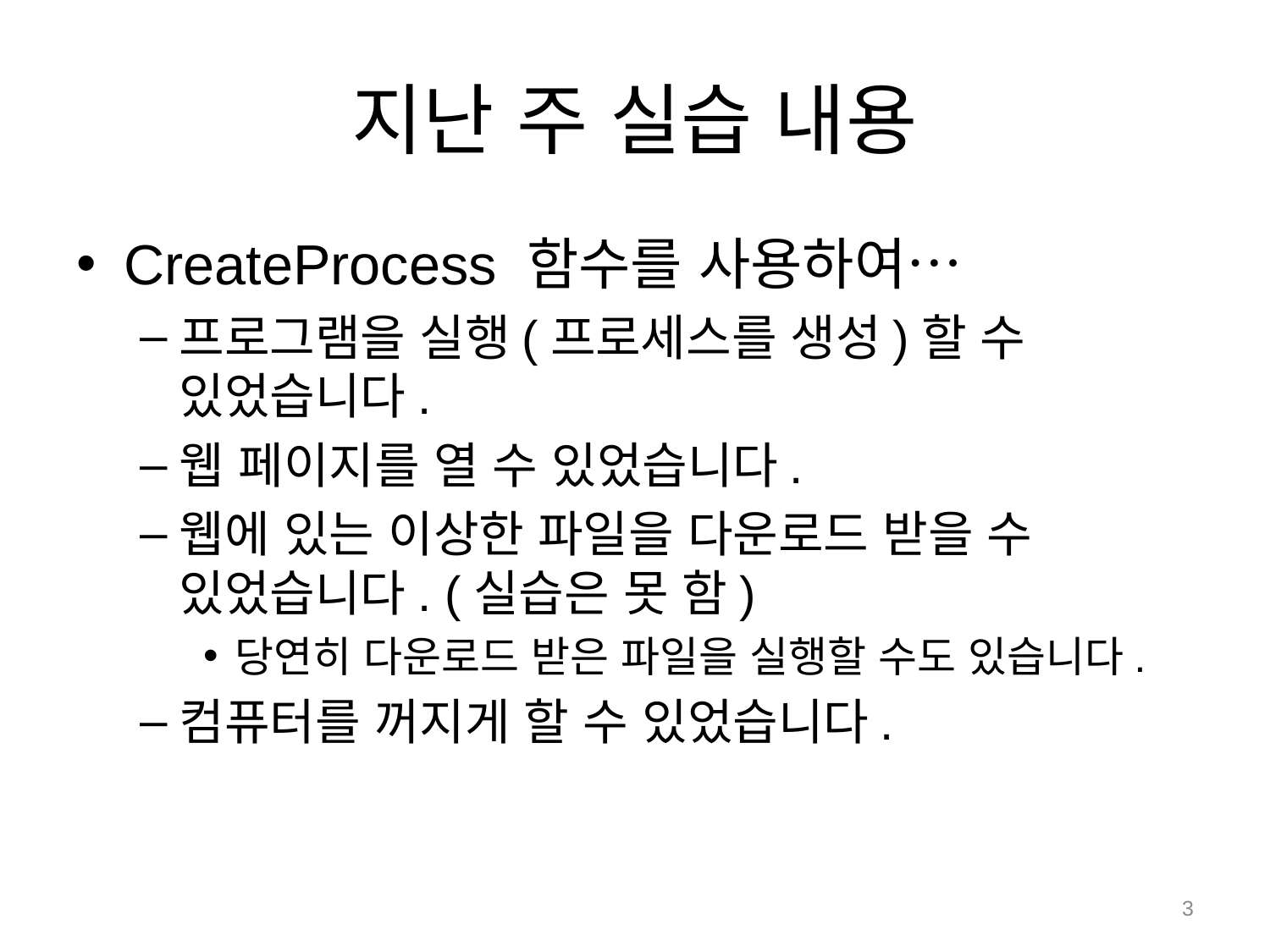

# 지난 주 실습 내용
CreateProcess 함수를 사용하여…
프로그램을 실행(프로세스를 생성)할 수 있었습니다.
웹 페이지를 열 수 있었습니다.
웹에 있는 이상한 파일을 다운로드 받을 수 있었습니다. (실습은 못 함)
당연히 다운로드 받은 파일을 실행할 수도 있습니다.
컴퓨터를 꺼지게 할 수 있었습니다.
3